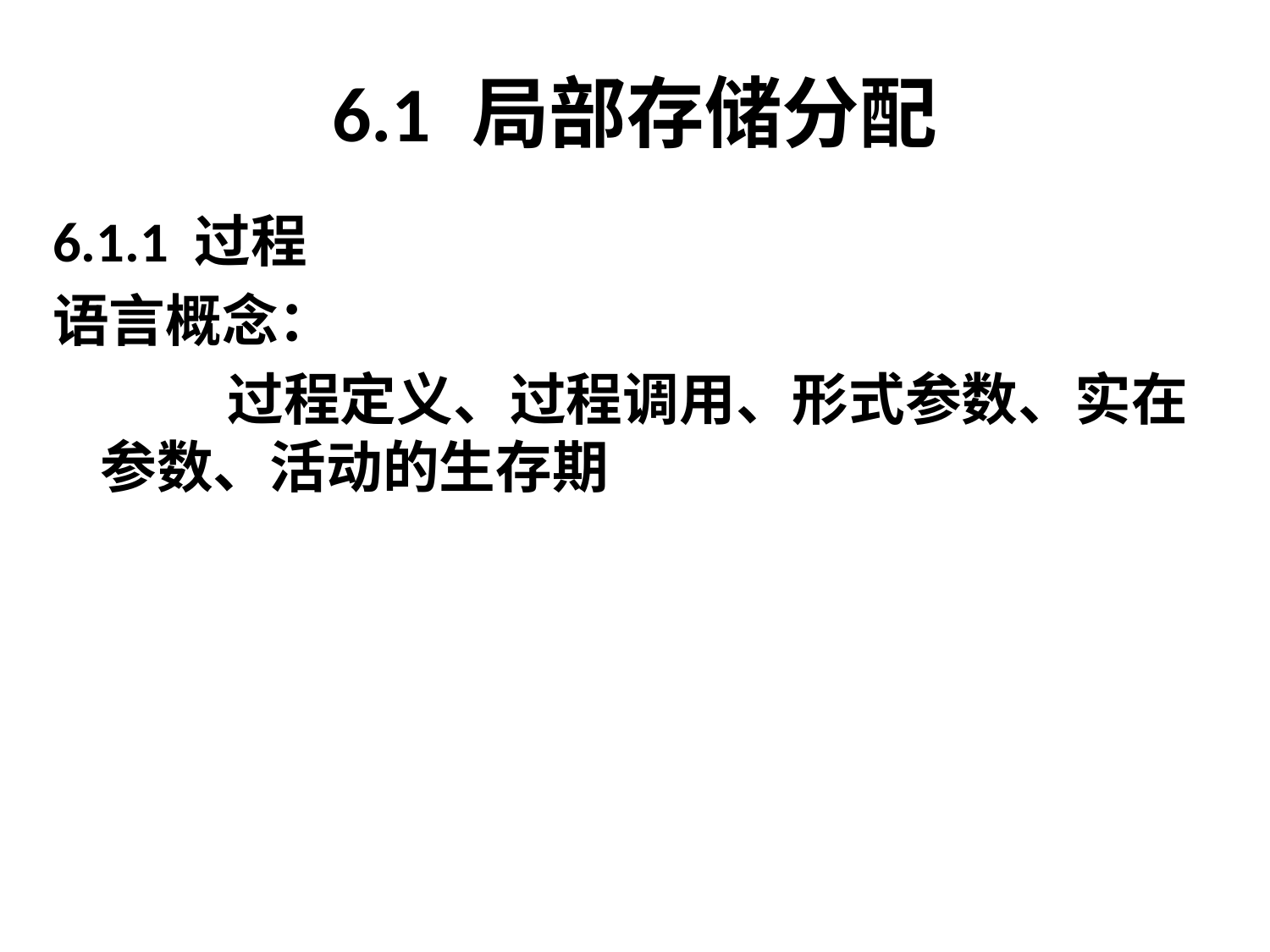

# 6.1 局部存储分配
6.1.1 过程
语言概念：
		过程定义、过程调用、形式参数、实在参数、活动的生存期